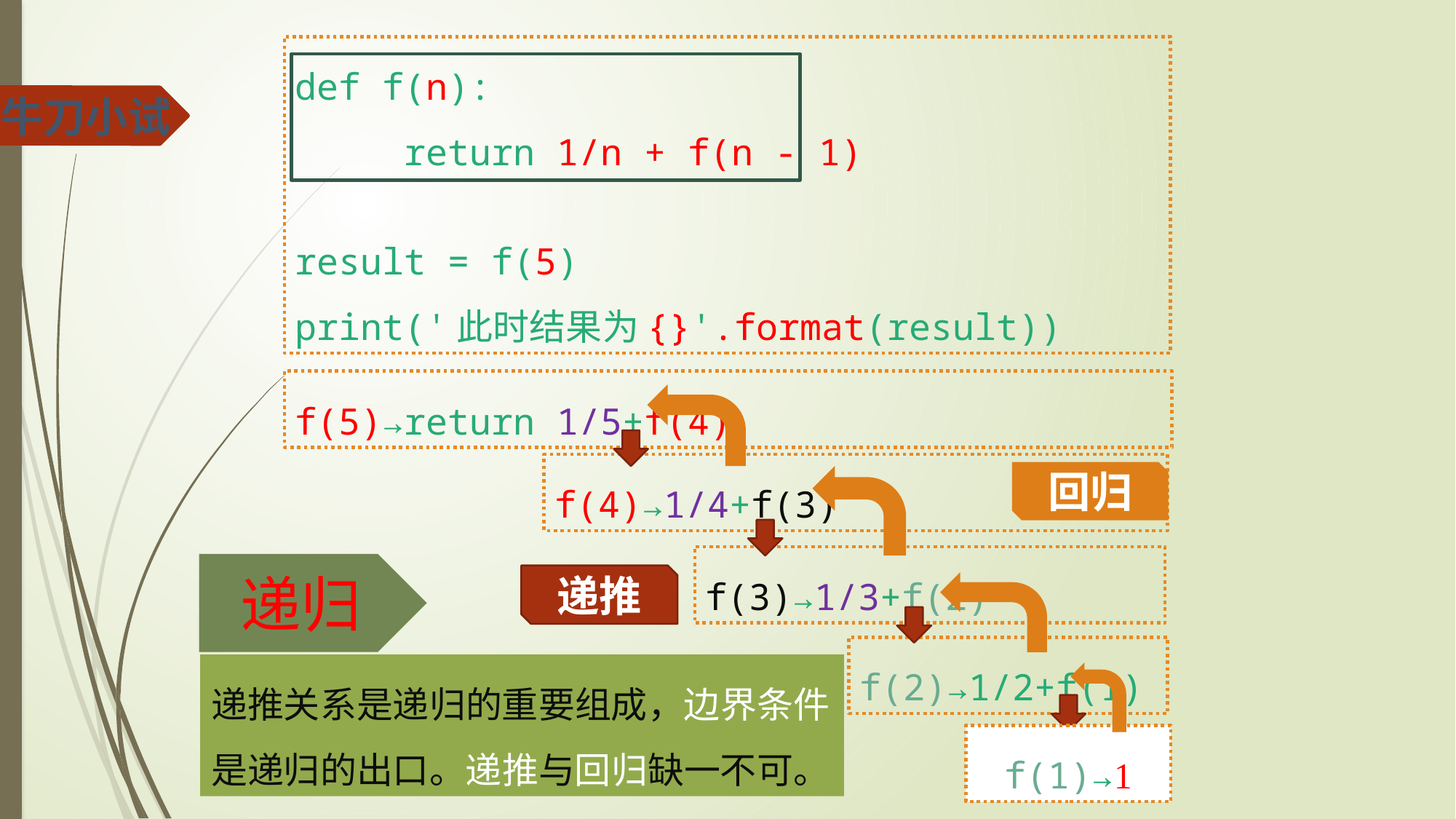

def f(n):
	return 1/n + f(n - 1)

result = f(5)
print('此时结果为{}'.format(result))

牛刀小试
f(5)→return 1/5+f(4)

f(4)→1/4+f(3)
回归

f(3)→1/3+f(2)
递归
递推

f(2)→1/2+f(1)
递推关系是递归的重要组成，边界条件是递归的出口。递推与回归缺一不可。

f(1)→···
f(1)→1